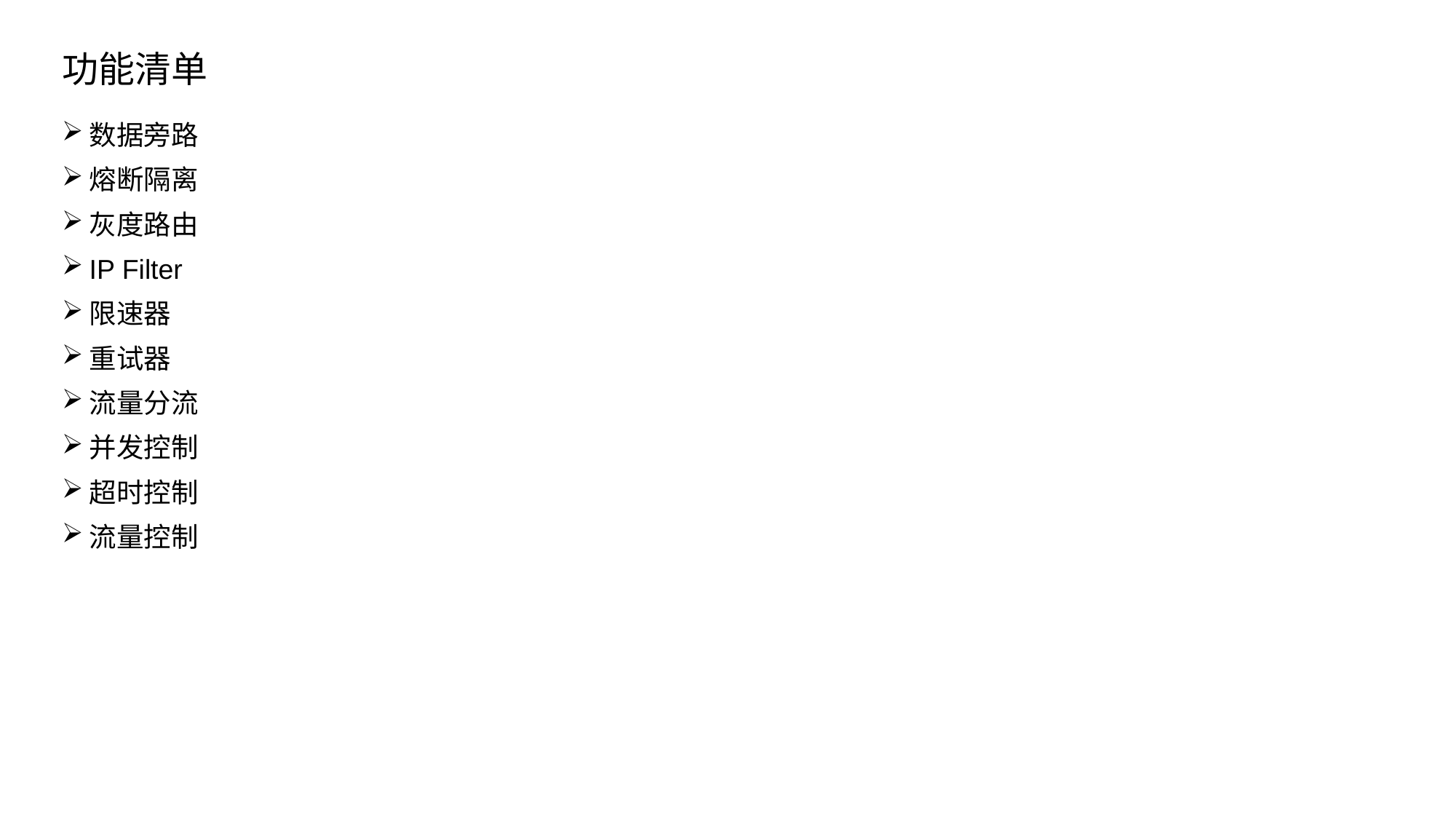

# 功能清单
数据旁路
熔断隔离
灰度路由
IP Filter
限速器
重试器
流量分流
并发控制
超时控制
流量控制